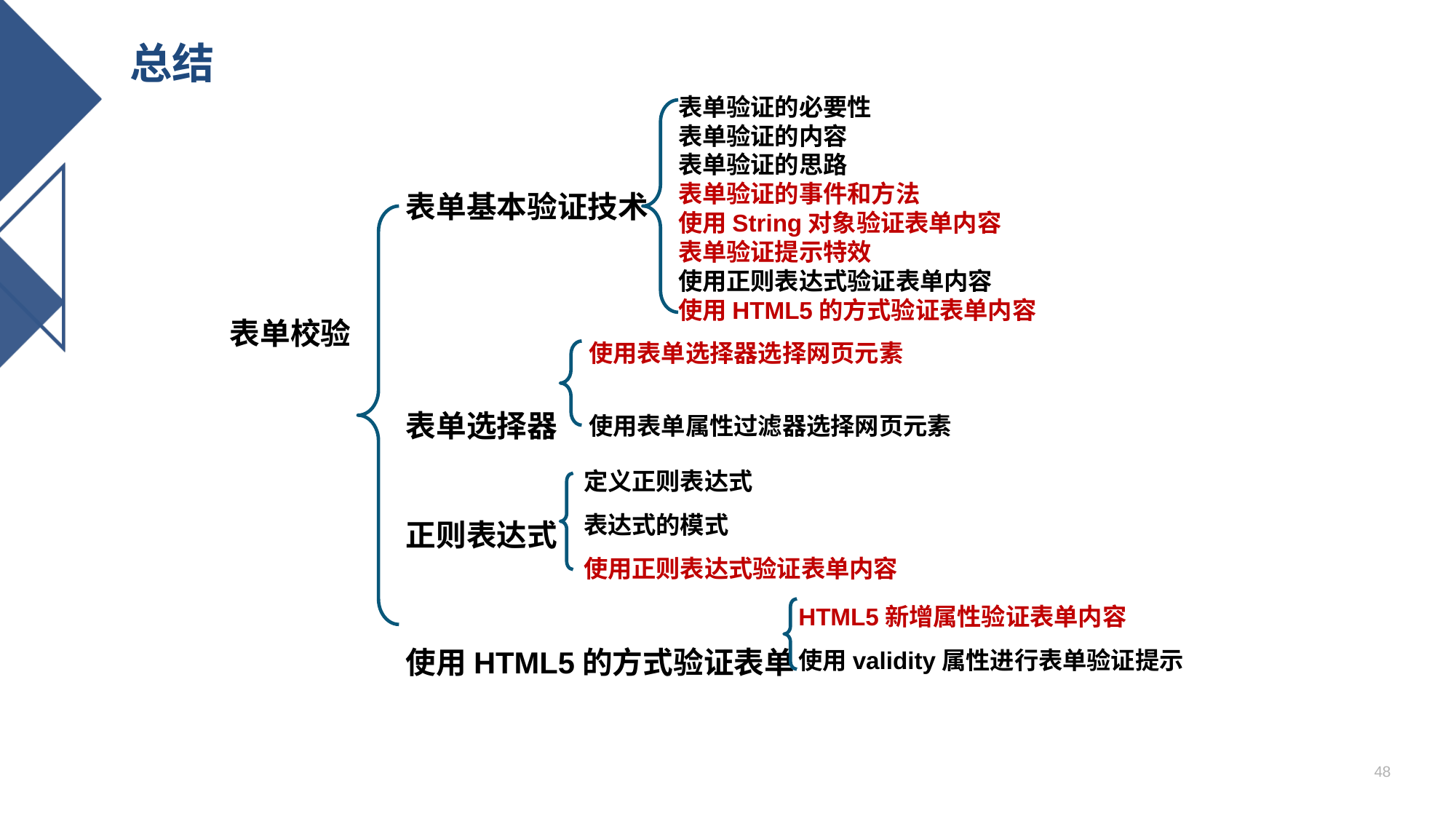

# 总结
表单验证的必要性
表单验证的内容
表单验证的思路
表单验证的事件和方法
使用String对象验证表单内容
表单验证提示特效
使用正则表达式验证表单内容
使用HTML5的方式验证表单内容

表单基本验证技术
表单选择器
正则表达式
使用HTML5的方式验证表单

表单校验
使用表单选择器选择网页元素
使用表单属性过滤器选择网页元素

定义正则表达式
表达式的模式
使用正则表达式验证表单内容

HTML5新增属性验证表单内容
使用validity属性进行表单验证提示

48